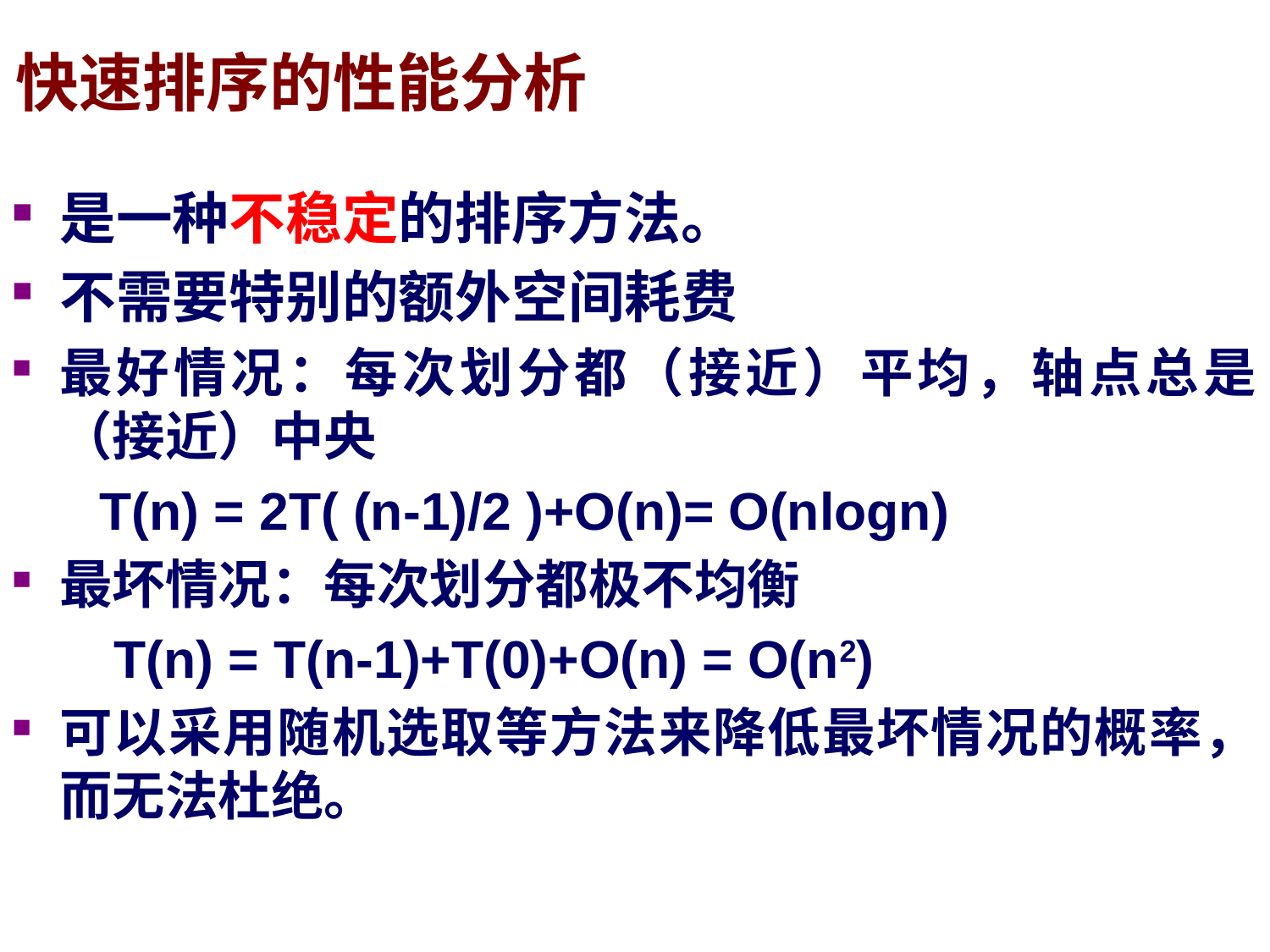

快速排序的性能分析
是一种不稳定的排序方法。
不需要特别的额外空间耗费
最好情况：每次划分都（接近）平均，轴点总是（接近）中央
      T(n) = 2T( (n-1)/2 )+O(n)= O(nlogn)
最坏情况：每次划分都极不均衡
       T(n) = T(n-1)+T(0)+O(n) = O(n2)
可以采用随机选取等方法来降低最坏情况的概率，而无法杜绝。